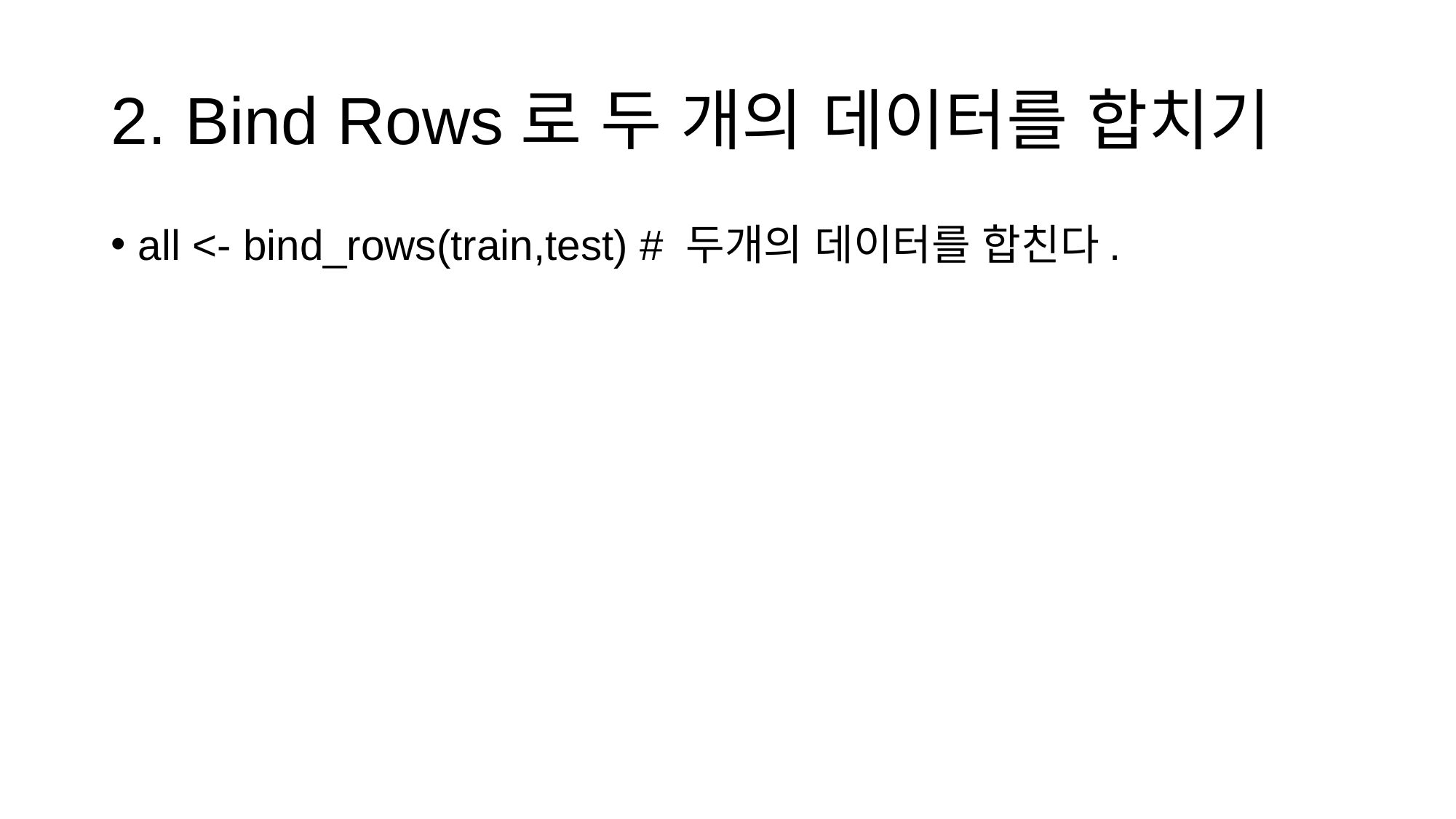

# 2. Bind Rows로 두 개의 데이터를 합치기
all <- bind_rows(train,test) # 두개의 데이터를 합친다.